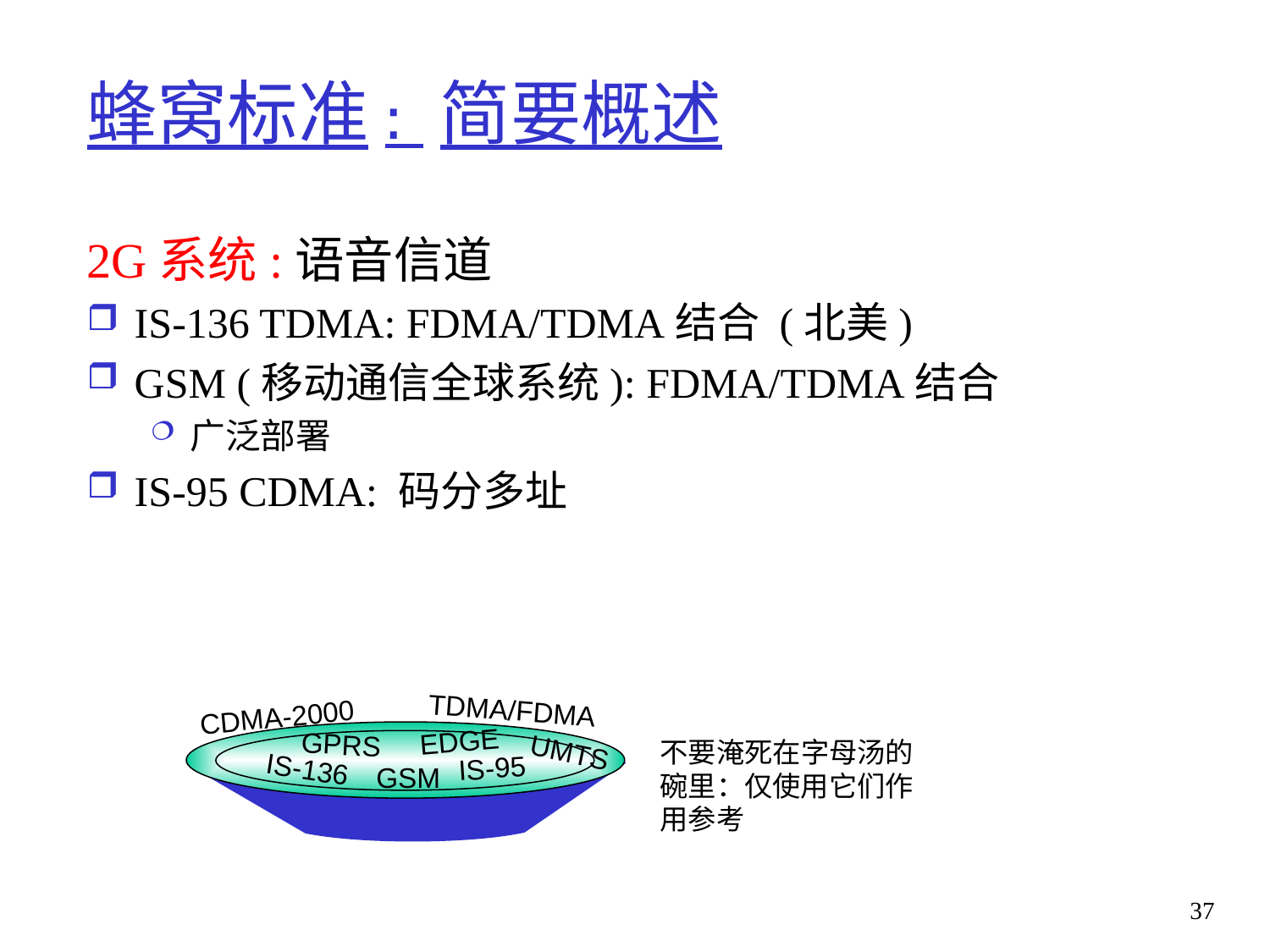

# 蜂窝标准: 简要概述
2G系统:语音信道
IS-136 TDMA: FDMA/TDMA结合 (北美)
GSM (移动通信全球系统): FDMA/TDMA结合
广泛部署
IS-95 CDMA: 码分多址
TDMA/FDMA
CDMA-2000
EDGE
GPRS

不要淹死在字母汤的碗里：仅使用它们作用参考
UMTS
IS-95
IS-136
GSM
37